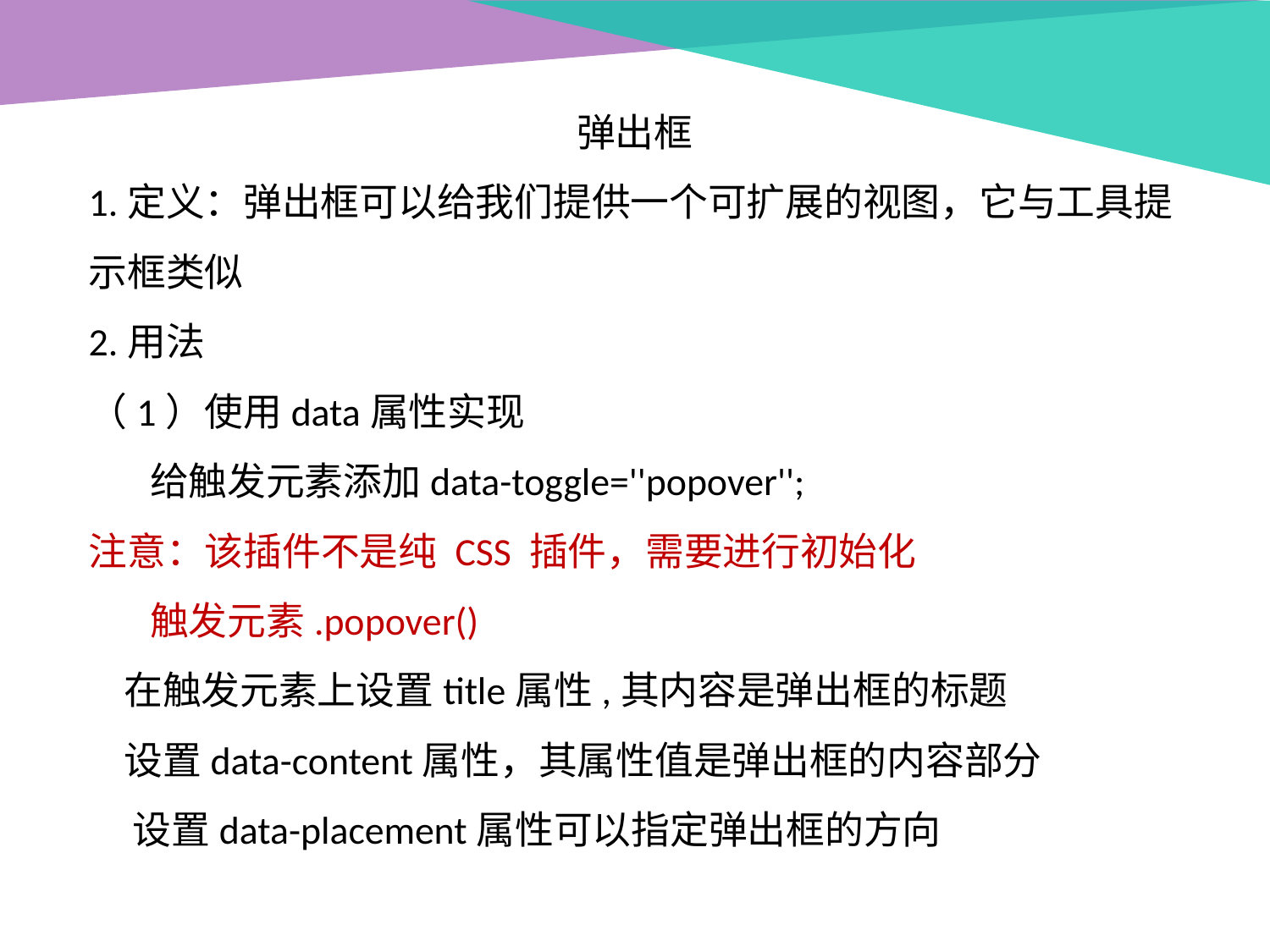

弹出框
1.定义：弹出框可以给我们提供一个可扩展的视图，它与工具提示框类似
2.用法
（1）使用data属性实现
      给触发元素添加data-toggle=''popover'';
注意：该插件不是纯 CSS 插件，需要进行初始化
      触发元素.popover()
   在触发元素上设置title属性,其内容是弹出框的标题
   设置data-content属性，其属性值是弹出框的内容部分
    设置data-placement属性可以指定弹出框的方向